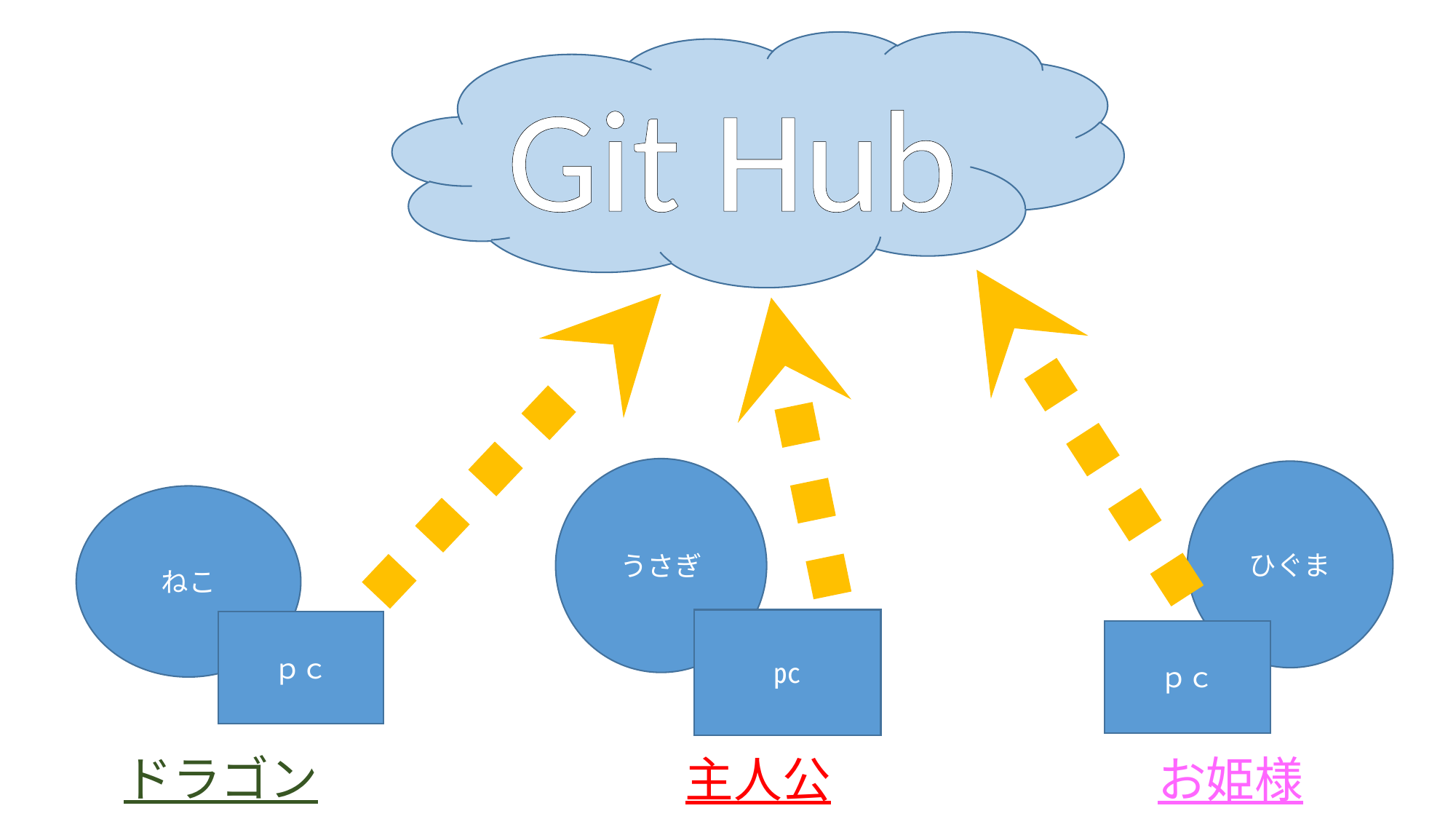

Git Hub
うさぎ
ひぐま
ねこ
㍶
ｐｃ
ｐｃ
ドラゴン
主人公
お姫様